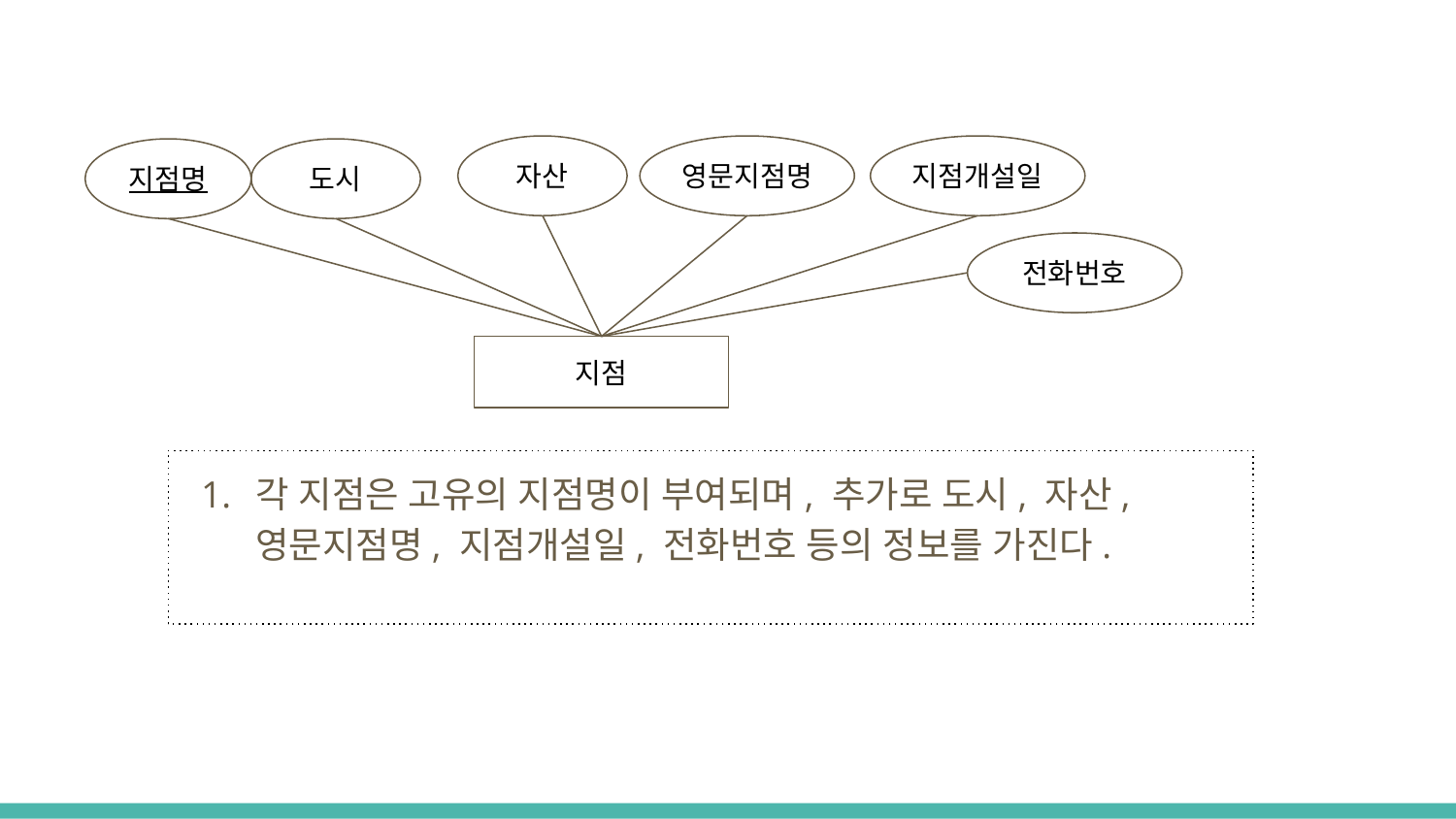

자산
영문지점명
지점개설일
지점명
도시
전화번호
지점
각 지점은 고유의 지점명이 부여되며, 추가로 도시, 자산, 영문지점명, 지점개설일, 전화번호 등의 정보를 가진다.